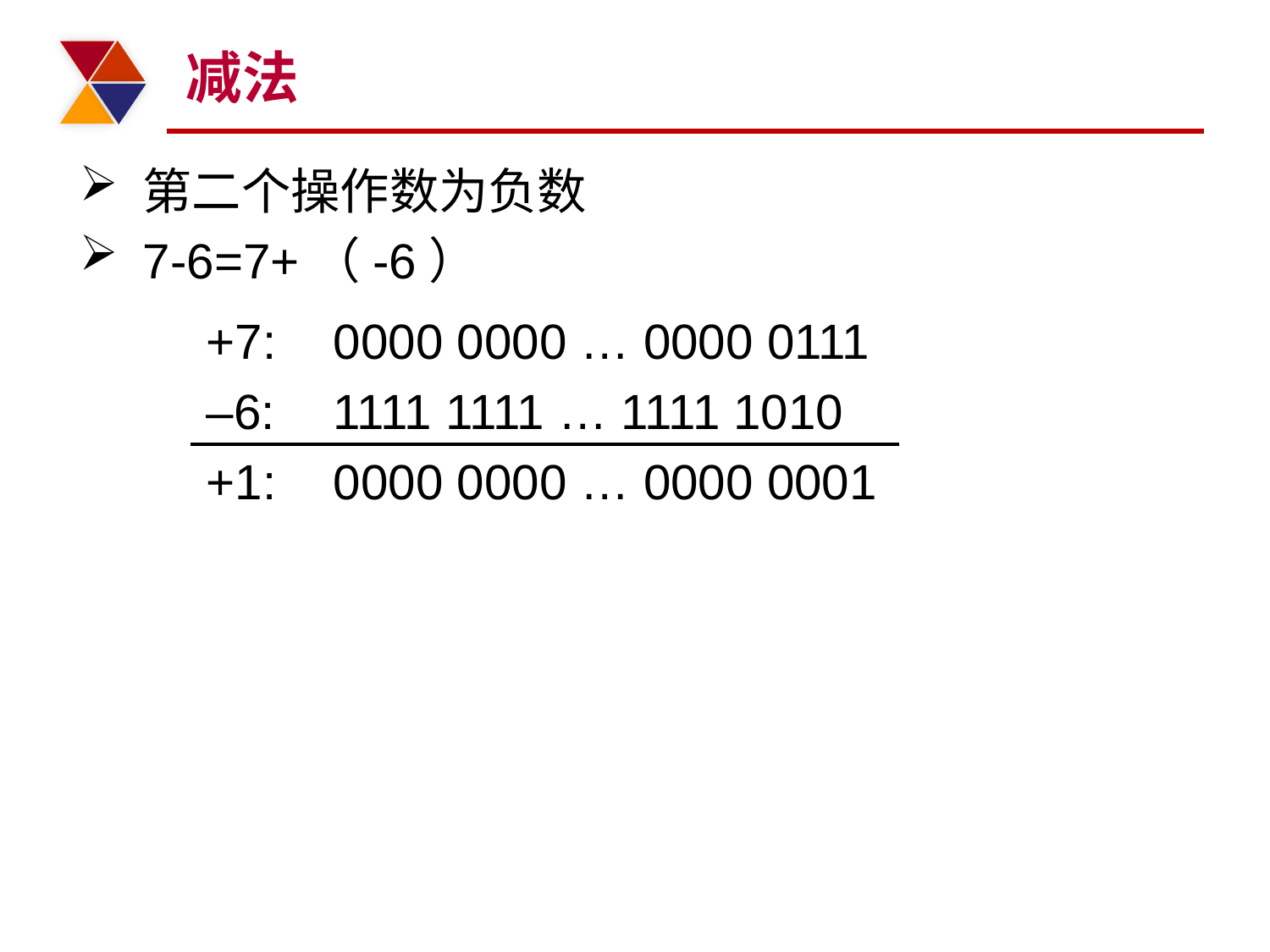

# 减法
第二个操作数为负数
7-6=7+（-6）
	+7:	0000 0000 … 0000 0111
	–6:	1111 1111 … 1111 1010
	+1:	0000 0000 … 0000 0001